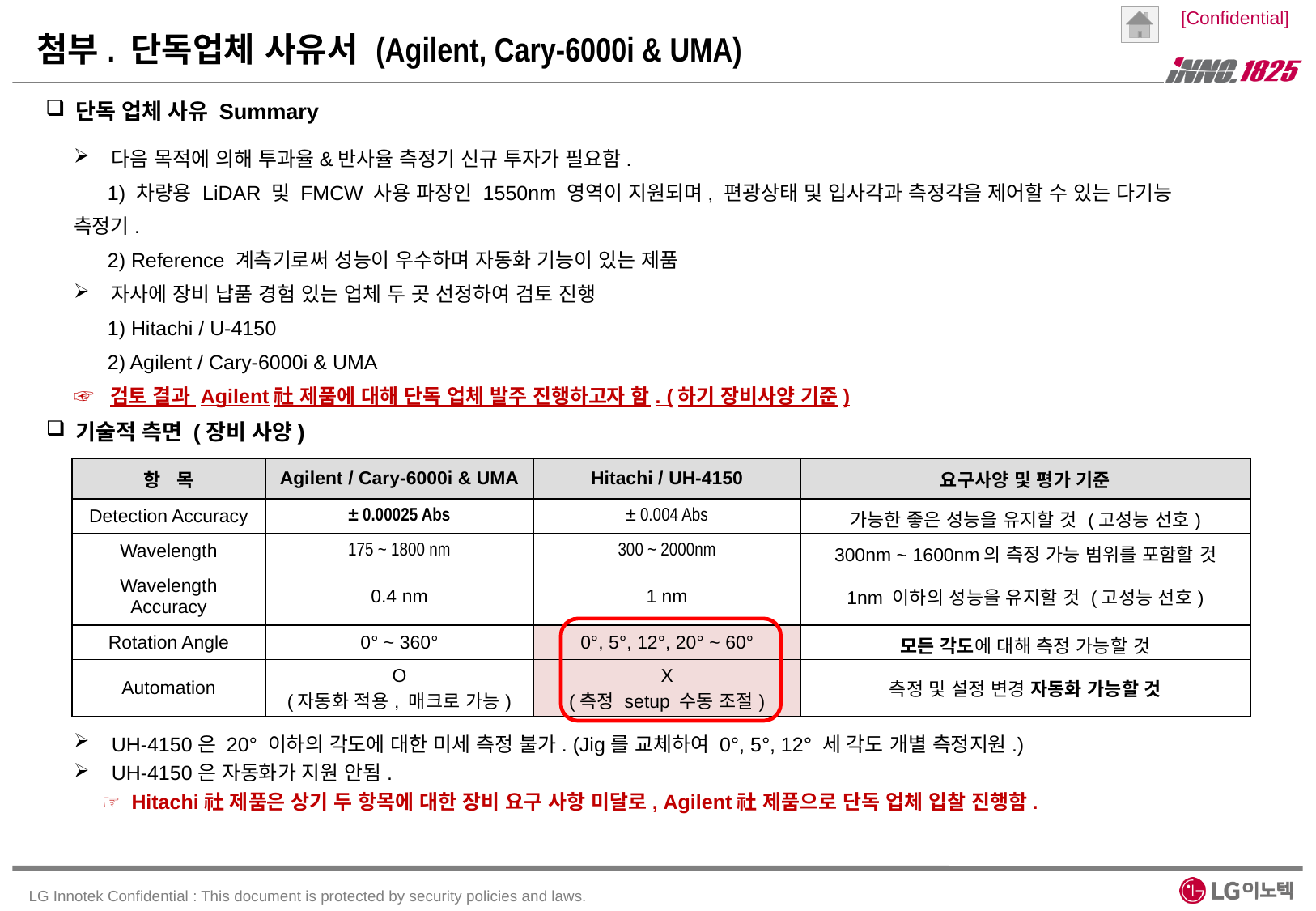

# 첨부. 단독업체 사유서 (Agilent, Cary-6000i & UMA)
 단독 업체 사유 Summary
다음 목적에 의해 투과율&반사율 측정기 신규 투자가 필요함.
      1) 차량용 LiDAR 및 FMCW 사용 파장인 1550nm 영역이 지원되며, 편광상태 및 입사각과 측정각을 제어할 수 있는 다기능 측정기.
      2) Reference 계측기로써 성능이 우수하며 자동화 기능이 있는 제품
자사에 장비 납품 경험 있는 업체 두 곳 선정하여 검토 진행
      1) Hitachi / U-4150
      2) Agilent / Cary-6000i & UMA
☞  검토 결과 Agilent社 제품에 대해 단독 업체 발주 진행하고자 함. (하기 장비사양 기준)
 기술적 측면 (장비 사양)
| 항 목 | Agilent / Cary-6000i & UMA | Hitachi / UH-4150 | 요구사양 및 평가 기준 |
| --- | --- | --- | --- |
| Detection Accuracy | ± 0.00025 Abs | ± 0.004 Abs | 가능한 좋은 성능을 유지할 것 (고성능 선호) |
| Wavelength | 175 ~ 1800 nm | 300 ~ 2000nm | 300nm ~ 1600nm의 측정 가능 범위를 포함할 것 |
| Wavelength Accuracy | 0.4 nm | 1 nm | 1nm 이하의 성능을 유지할 것 (고성능 선호) |
| Rotation Angle | 0° ~ 360° | 0°, 5°, 12°, 20° ~ 60° | 모든 각도에 대해 측정 가능할 것 |
| Automation | O (자동화 적용, 매크로 가능) | X (측정 setup 수동 조절) | 측정 및 설정 변경 자동화 가능할 것 |

UH-4150은 20° 이하의 각도에 대한 미세 측정 불가. (Jig를 교체하여 0°, 5°, 12° 세 각도 개별 측정지원.)
UH-4150은 자동화가 지원 안됨.
     ☞  Hitachi社 제품은 상기 두 항목에 대한 장비 요구 사항 미달로, Agilent社 제품으로 단독 업체 입찰 진행함.